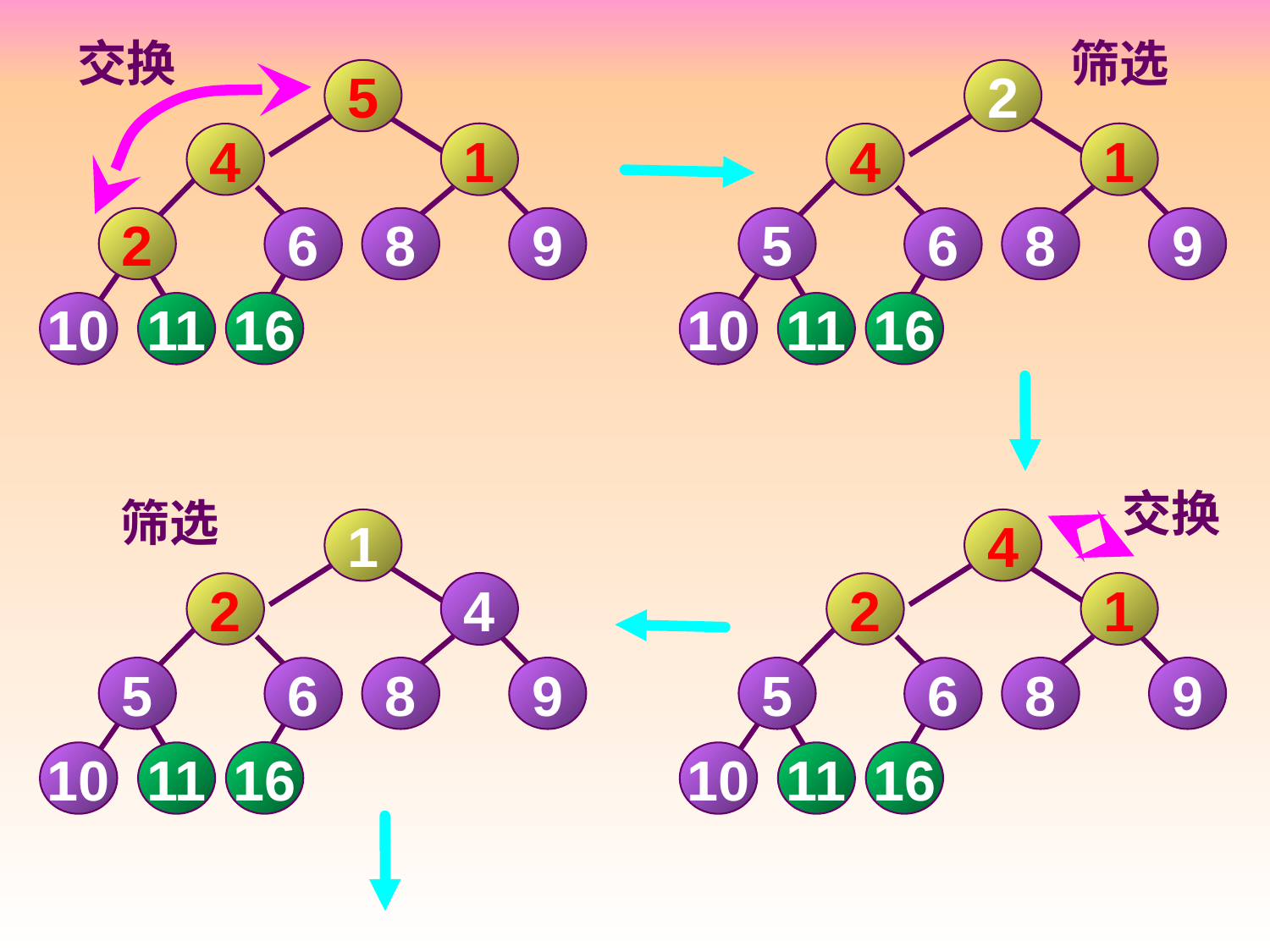

交换
筛选
5

1
4

2
8
9
6

16
10
11
2

1
4

5
8
9
6

16
10
11

交换
筛选
1

4
2

5
8
9
6

16
10
11
4

1
2

5
8
9
6

16
10
11